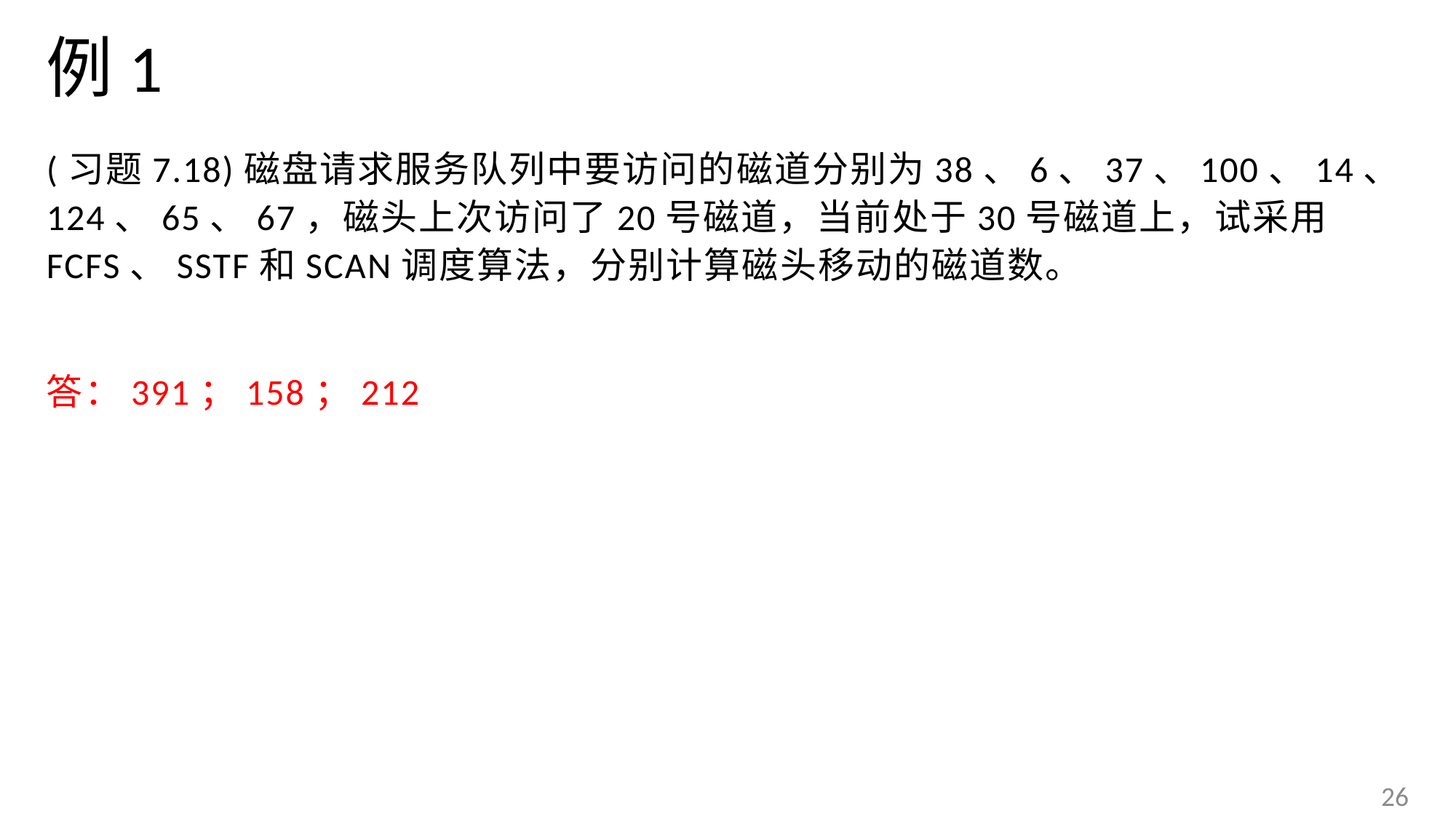

# 例1
(习题7.18)磁盘请求服务队列中要访问的磁道分别为38、6、37、100、14、124、65、67，磁头上次访问了20号磁道，当前处于30号磁道上，试采用FCFS、SSTF和SCAN调度算法，分别计算磁头移动的磁道数。

答：391；158；212
26